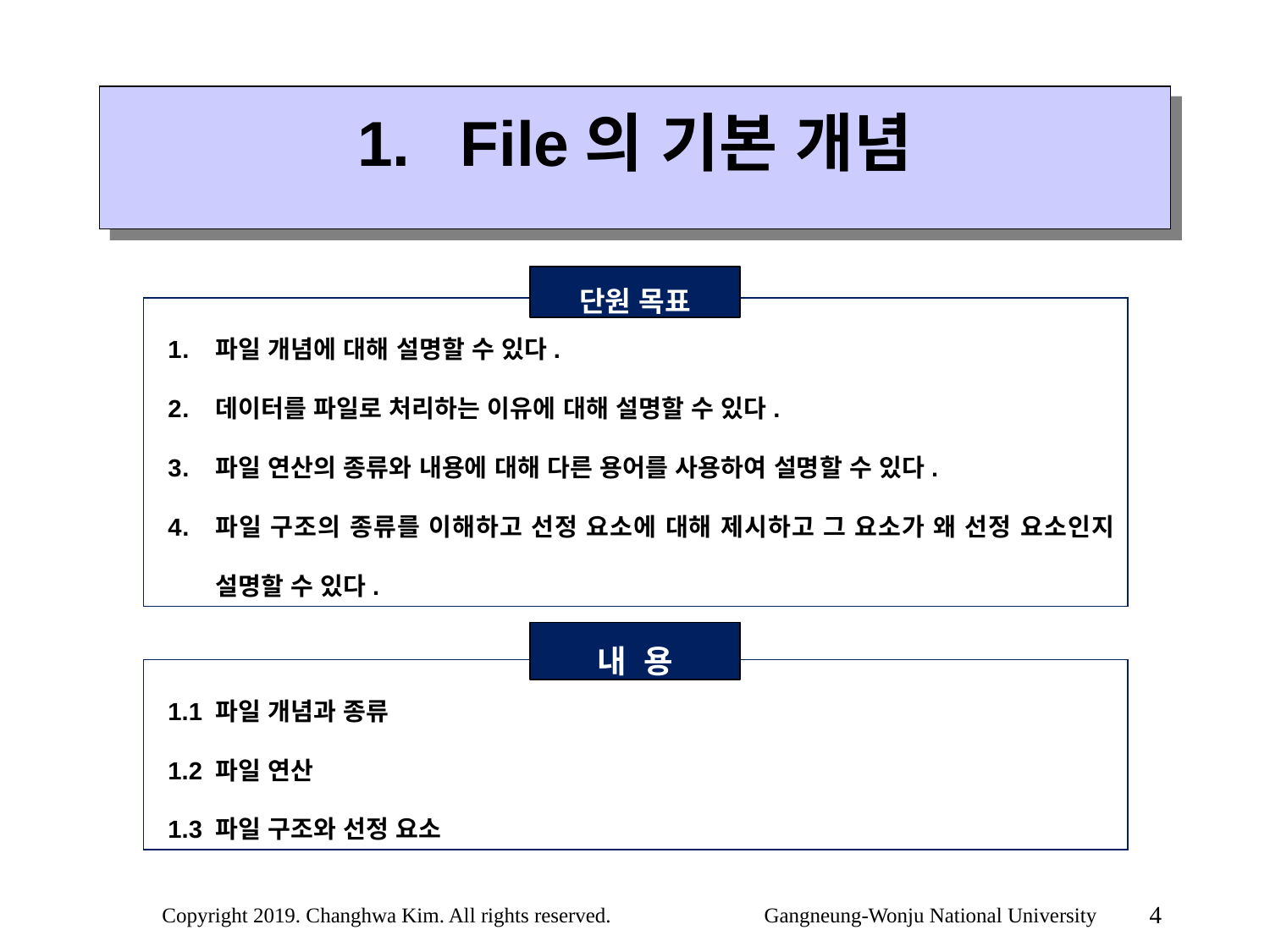

File의 기본 개념

단원 목표
파일 개념에 대해 설명할 수 있다.
데이터를 파일로 처리하는 이유에 대해 설명할 수 있다.
파일 연산의 종류와 내용에 대해 다른 용어를 사용하여 설명할 수 있다.
파일 구조의 종류를 이해하고 선정 요소에 대해 제시하고 그 요소가 왜 선정 요소인지 설명할 수 있다.
내  용
1.1 파일 개념과 종류
1.2 파일 연산
1.3 파일 구조와 선정 요소
4
Copyright 2019. Changhwa Kim. All rights reserved.                             Gangneung-Wonju National University